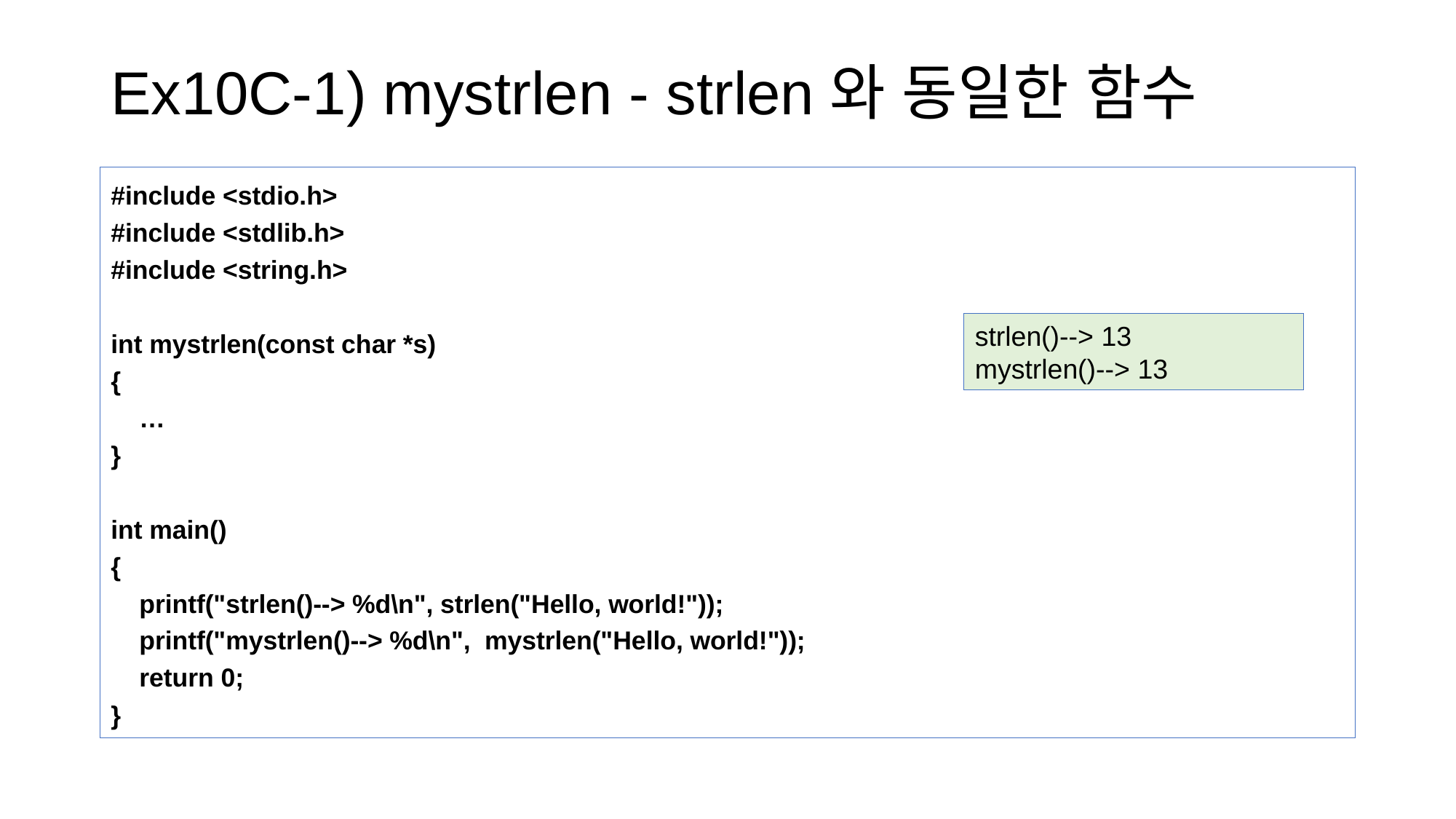

# Ex10C-1) mystrlen - strlen와 동일한 함수
#include <stdio.h>
#include <stdlib.h>
#include <string.h>

int mystrlen(const char *s)
{
    …
}

int main()
{
    printf("strlen()--> %d\n", strlen("Hello, world!"));
    printf("mystrlen()--> %d\n",  mystrlen("Hello, world!"));
    return 0;
}
strlen()--> 13
mystrlen()--> 13